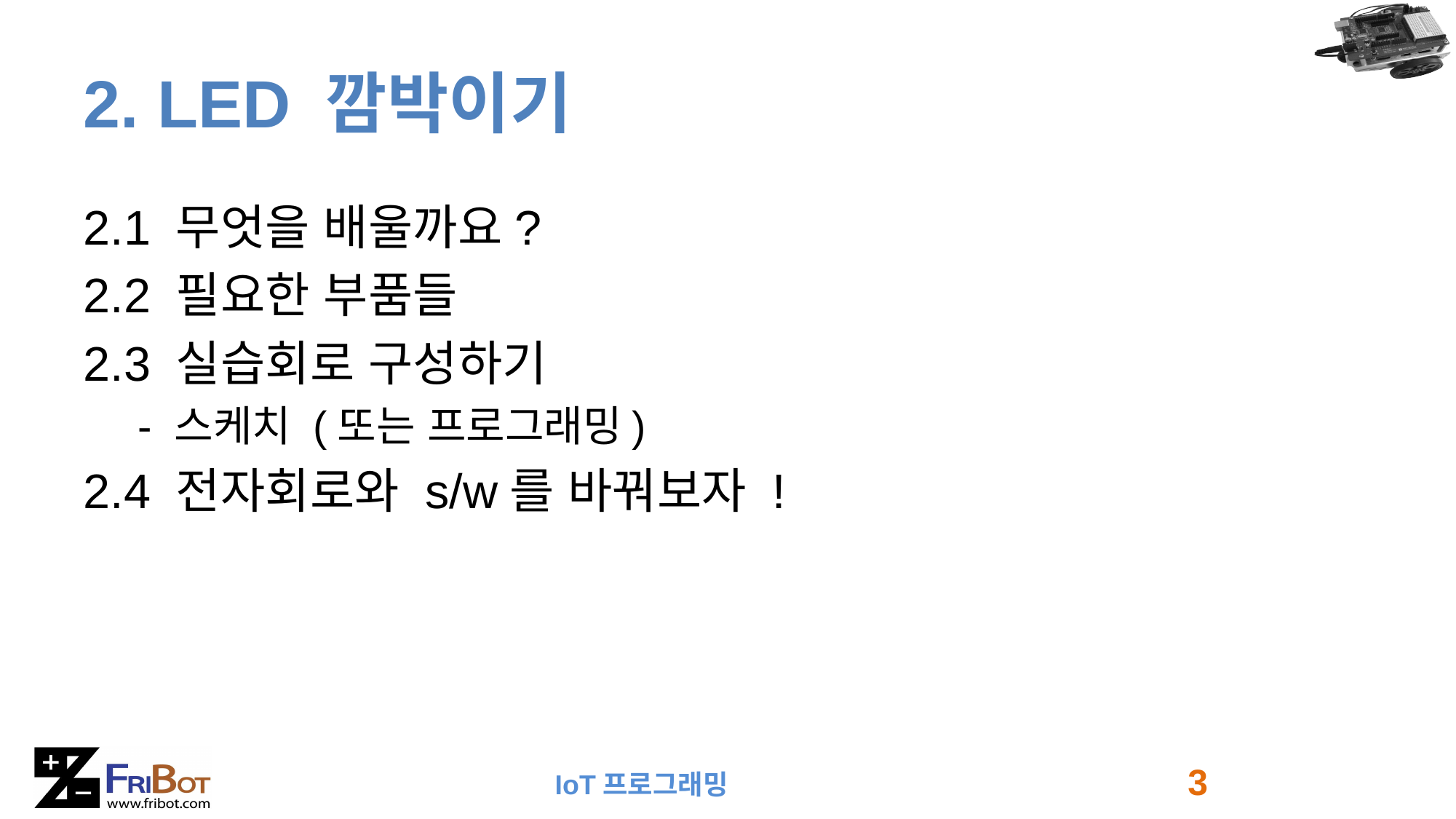

# 2. LED 깜박이기
2.1 무엇을 배울까요?
2.2 필요한 부품들
2.3 실습회로 구성하기
- 스케치 (또는 프로그래밍)
2.4 전자회로와 s/w를 바꿔보자 !

3